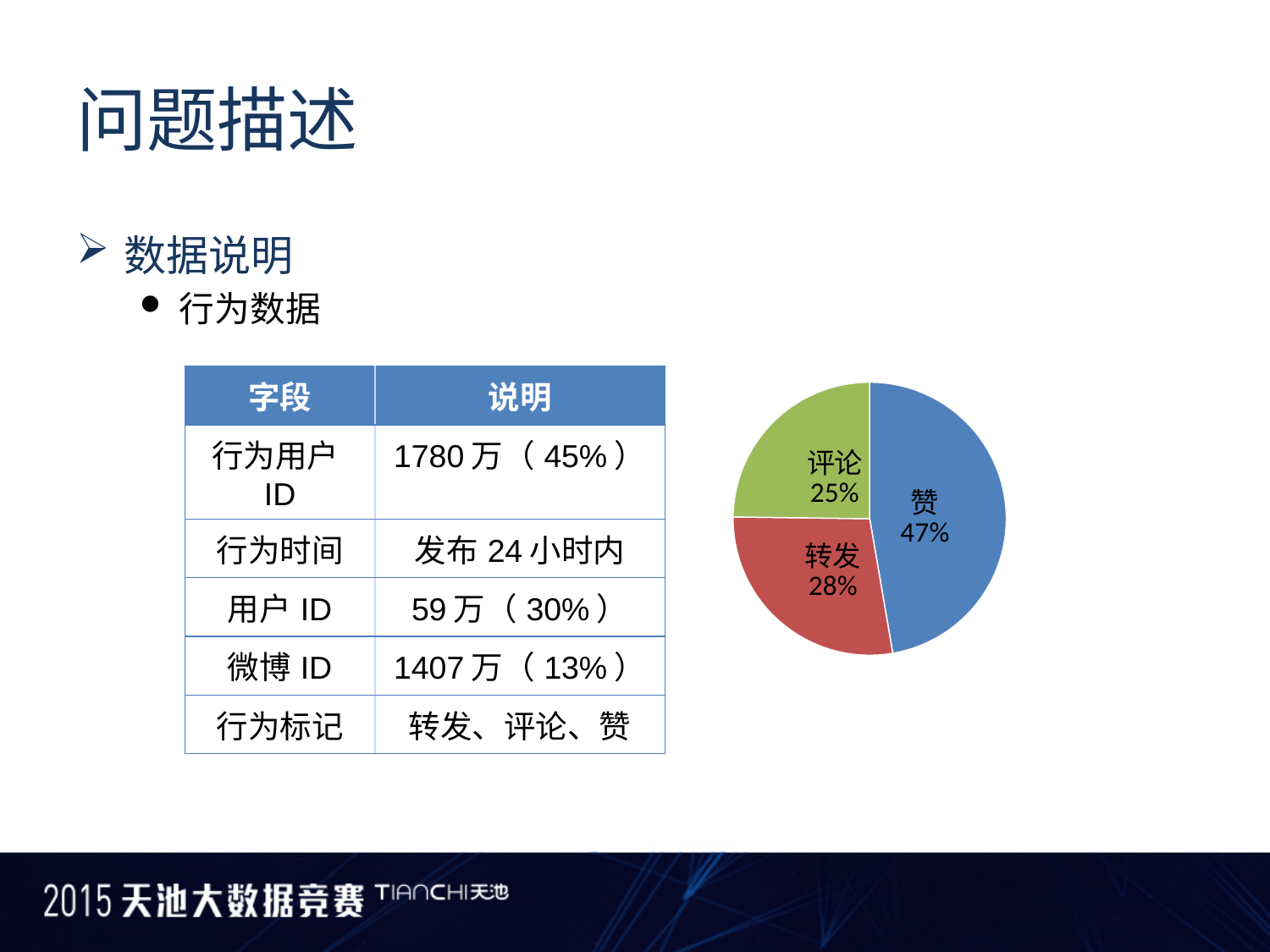

# 问题描述
数据说明
行为数据

### Chart

| Category |  |
|---|---|
| 赞 | 113237430.0 |
| 转发 | 66851035.0 |
| 评论 | 59367235.0 |
| 字段 | 说明 |
| --- | --- |
| 行为用户ID | 1780万（45%） |
| 行为时间 | 发布24小时内 |
| 用户ID | 59万（30%） |
| 微博ID | 1407万（13%） |
| 行为标记 | 转发、评论、赞 |